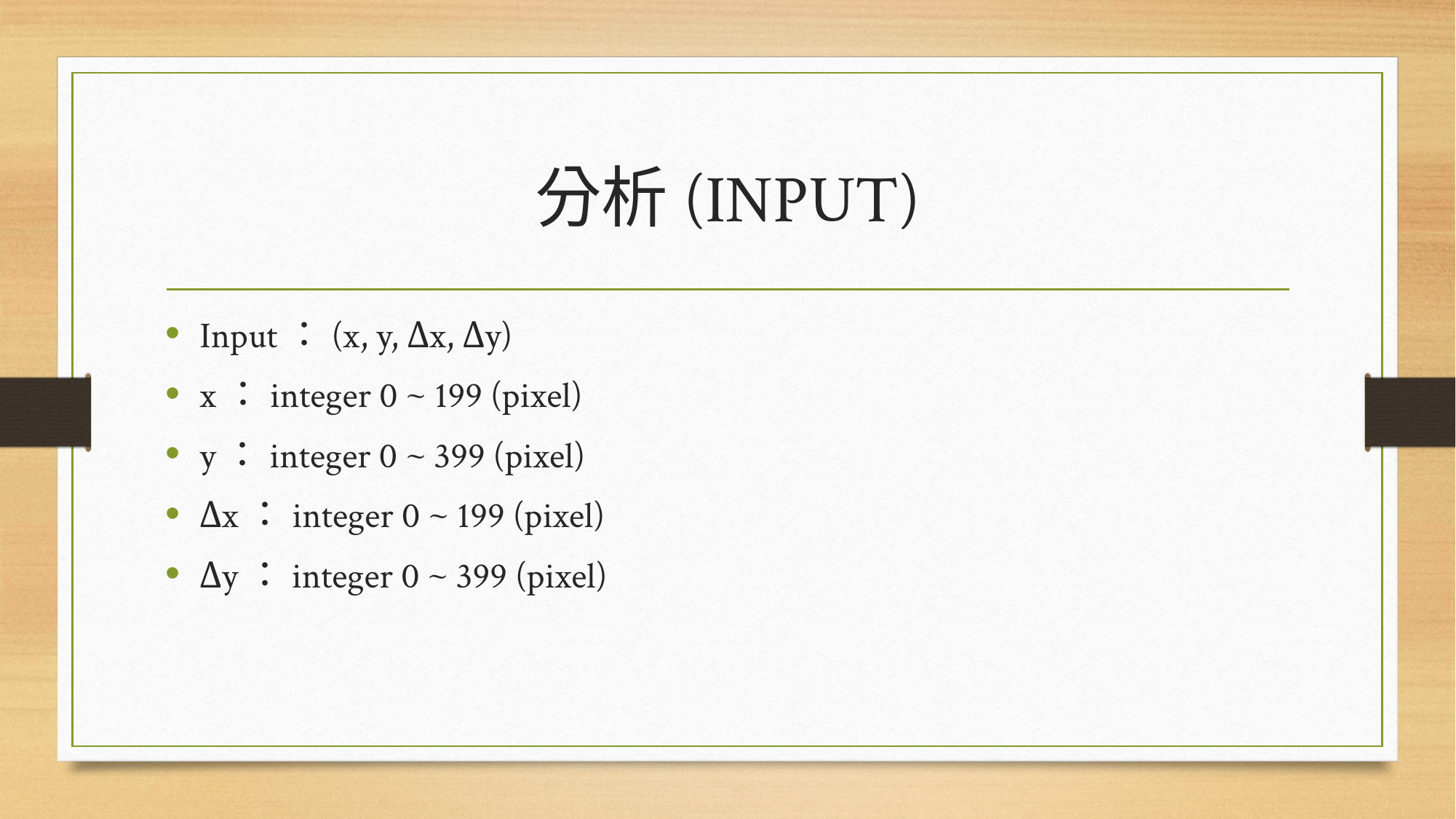

# 分析(INPUT)
Input：(x, y, Δx, Δy)
x：integer 0 ~ 199 (pixel)
y：integer 0 ~ 399 (pixel)
Δx：integer 0 ~ 199 (pixel)
Δy：integer 0 ~ 399 (pixel)